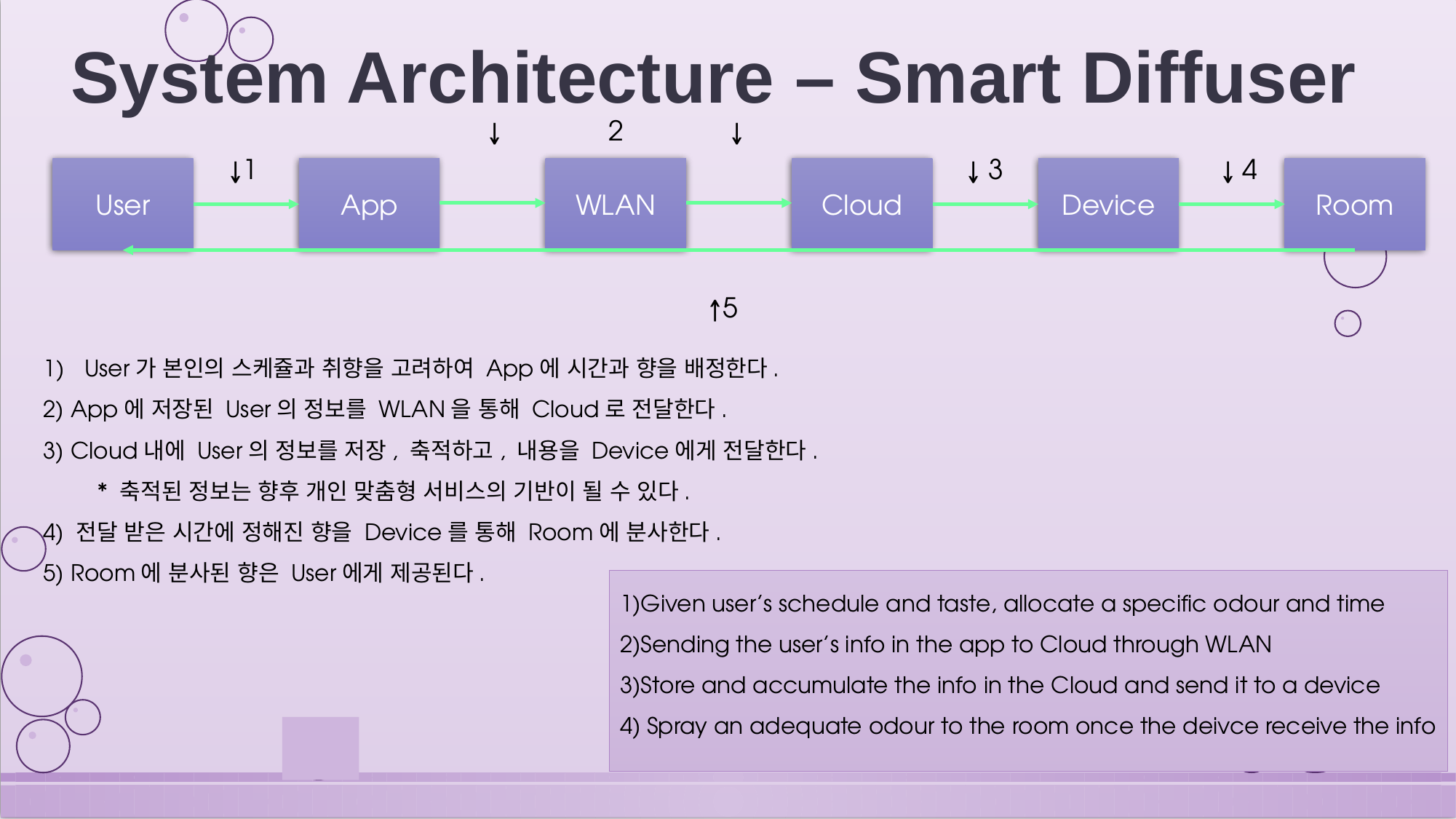

# System Architecture – Smart Diffuser
↓              2              ↓
↓ 3
↓ 4
↓1
Room
Cloud
Device
App
WLAN
User
↑5
User가 본인의 스케쥴과 취향을 고려하여 App에 시간과 향을 배정한다.
2) App에 저장된 User의 정보를 WLAN을 통해 Cloud로 전달한다.
3) Cloud내에 User의 정보를 저장, 축적하고, 내용을 Device에게 전달한다.
* 축적된 정보는 향후 개인 맞춤형 서비스의 기반이 될 수 있다.
4) 전달 받은 시간에 정해진 향을 Device를 통해 Room에 분사한다.
5) Room에 분사된 향은 User에게 제공된다.

1)Given user’s schedule and taste, allocate a specific odour and time
2)Sending the user’s info in the app to Cloud through WLAN
3)Store and accumulate the info in the Cloud and send it to a device
4) Spray an adequate odour to the room once the deivce receive the info